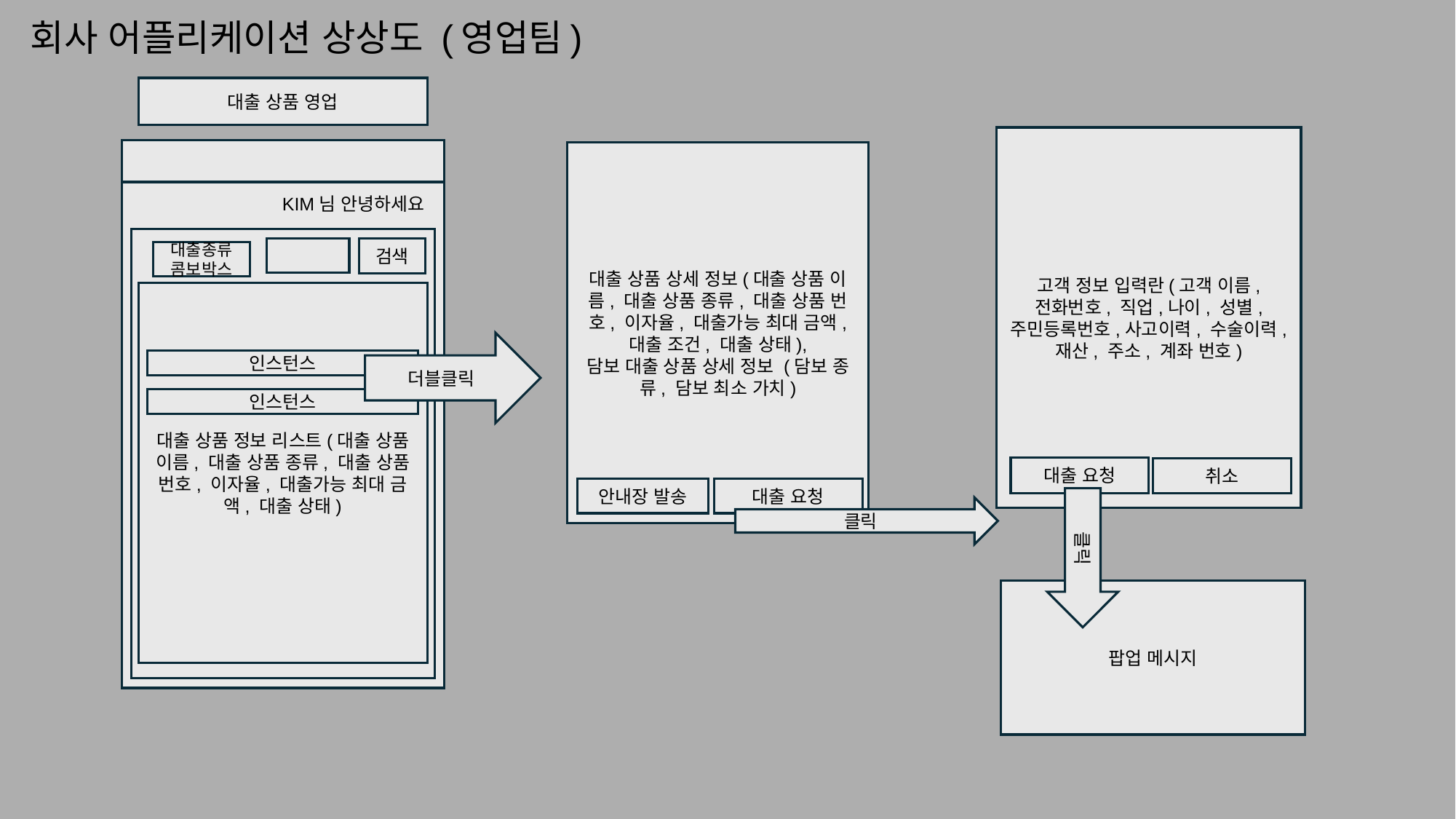

회사 어플리케이션 상상도 (영업팀)
대출 상품 영업
고객 정보 입력란(고객 이름, 전화번호, 직업,나이, 성별, 주민등록번호,사고이력, 수술이력, 재산, 주소, 계좌 번호)

대출 상품 상세 정보(대출 상품 이름, 대출 상품 종류, 대출 상품 번호, 이자율, 대출가능 최대 금액, 대출 조건, 대출 상태),
담보 대출 상품 상세 정보 (담보 종류, 담보 최소 가치)
KIM님 안녕하세요

검색
대출종류콤보박스

대출 상품 정보 리스트(대출 상품 이름, 대출 상품 종류, 대출 상품 번호, 이자율, 대출가능 최대 금액, 대출 상태)

더블클릭
인스턴스
인스턴스
대출 요청
취소
안내장 발송
대출 요청
클릭
클릭
팝업 메시지